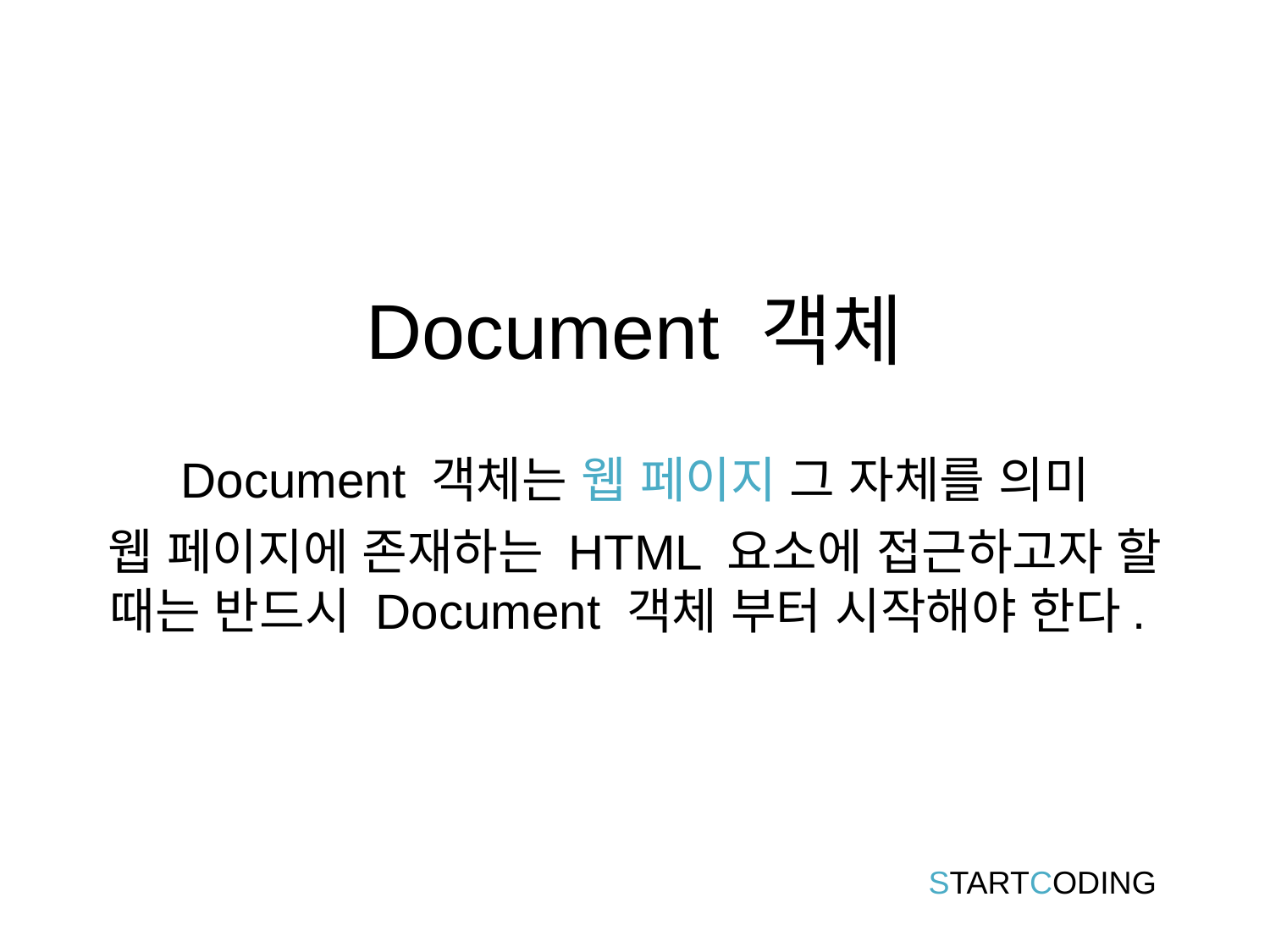

# Document 객체
Document 객체는 웹 페이지 그 자체를 의미
웹 페이지에 존재하는 HTML 요소에 접근하고자 할 때는 반드시 Document 객체 부터 시작해야 한다.
STARTCODING